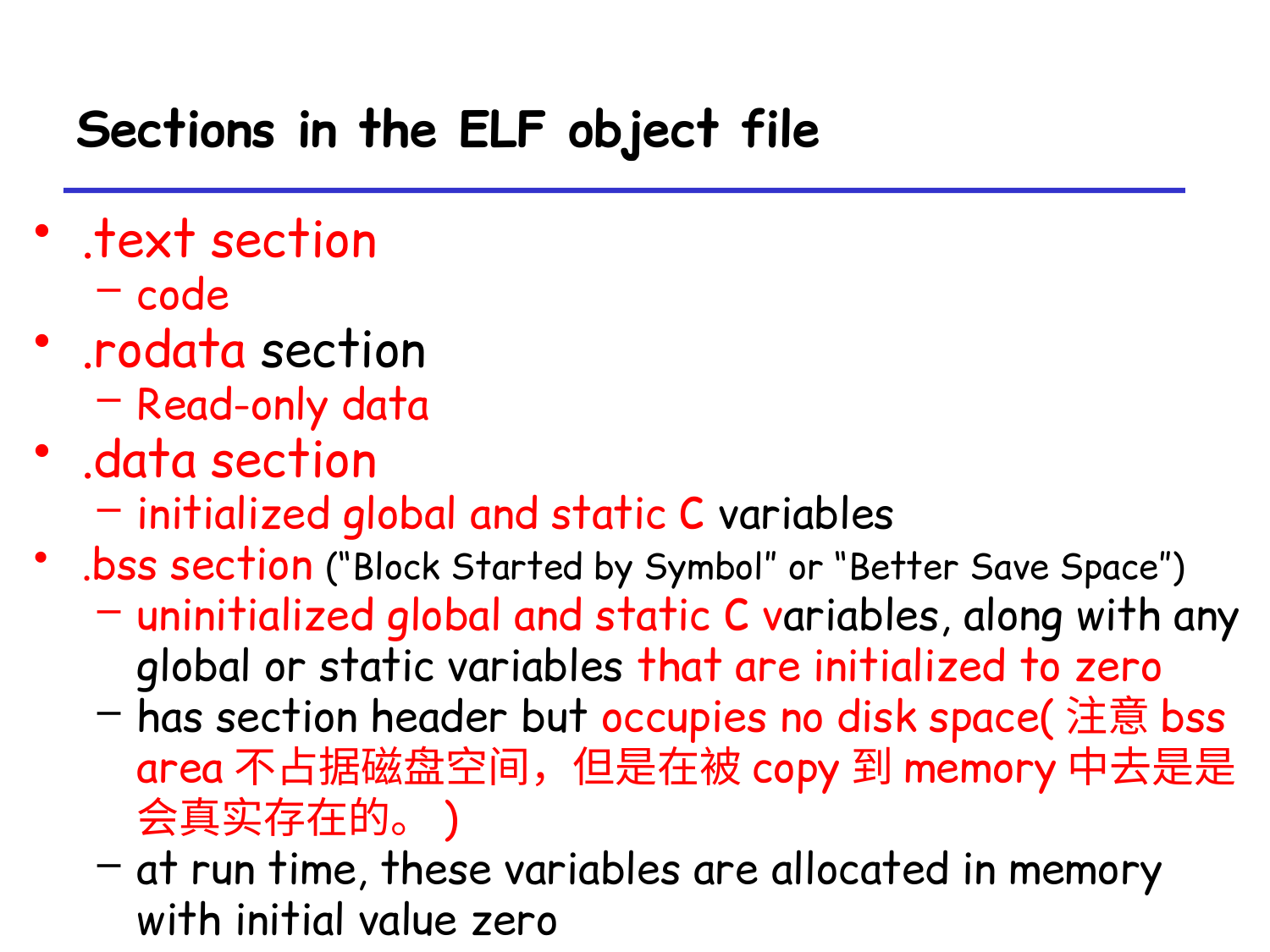

# Sections in the ELF object file
.text section
code
.rodata section
Read-only data
.data section
initialized global and static C variables
.bss section (“Block Started by Symbol” or “Better Save Space”)
uninitialized global and static C variables, along with any global or static variables that are initialized to zero
has section header but occupies no disk space(注意bss area不占据磁盘空间，但是在被copy到memory中去是是会真实存在的。)
at run time, these variables are allocated in memory with initial value zero
46